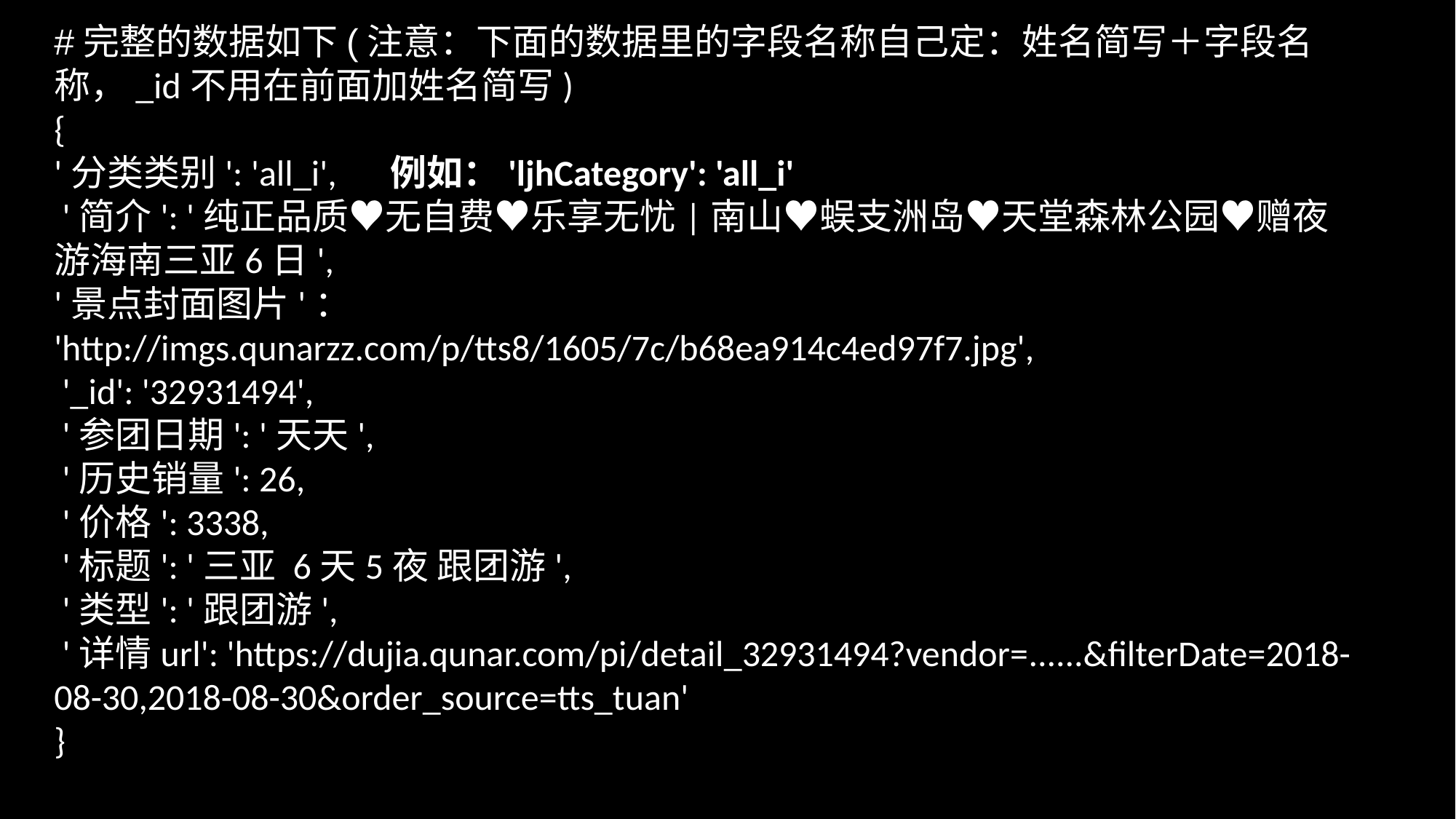

# #完整的数据如下(注意：下面的数据里的字段名称自己定：姓名简写＋字段名称，_id不用在前面加姓名简写)
{
'分类类别': 'all_i',　 例如：'ljhCategory': 'all_i'
 '简介': '纯正品质♥无自费♥乐享无忧|南山♥蜈支洲岛♥天堂森林公园♥赠夜游海南三亚6日',
'景点封面图片'：　'http://imgs.qunarzz.com/p/tts8/1605/7c/b68ea914c4ed97f7.jpg',
 '_id': '32931494',
 '参团日期': '天天',
 '历史销量': 26,
 '价格': 3338,
 '标题': '三亚 6天5夜 跟团游',
 '类型': '跟团游',
 '详情url': 'https://dujia.qunar.com/pi/detail_32931494?vendor=......&filterDate=2018-08-30,2018-08-30&order_source=tts_tuan'
}